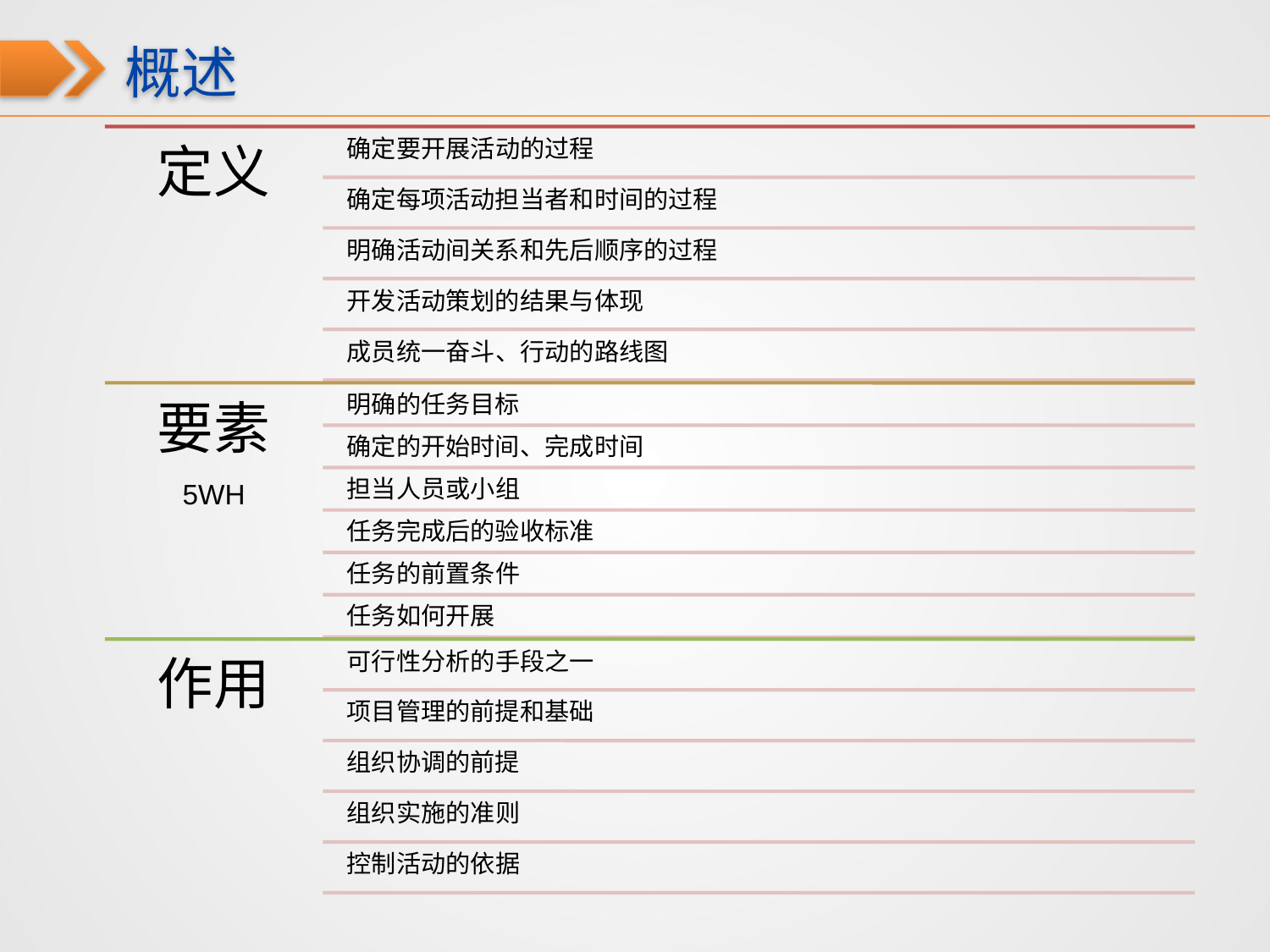

概述

定义
确定要开展活动的过程
确定每项活动担当者和时间的过程
明确活动间关系和先后顺序的过程
开发活动策划的结果与体现
成员统一奋斗、行动的路线图
要素
5WH
明确的任务目标
确定的开始时间、完成时间
担当人员或小组
任务完成后的验收标准
任务的前置条件
任务如何开展
作用
可行性分析的手段之一
项目管理的前提和基础
组织协调的前提
组织实施的准则
控制活动的依据